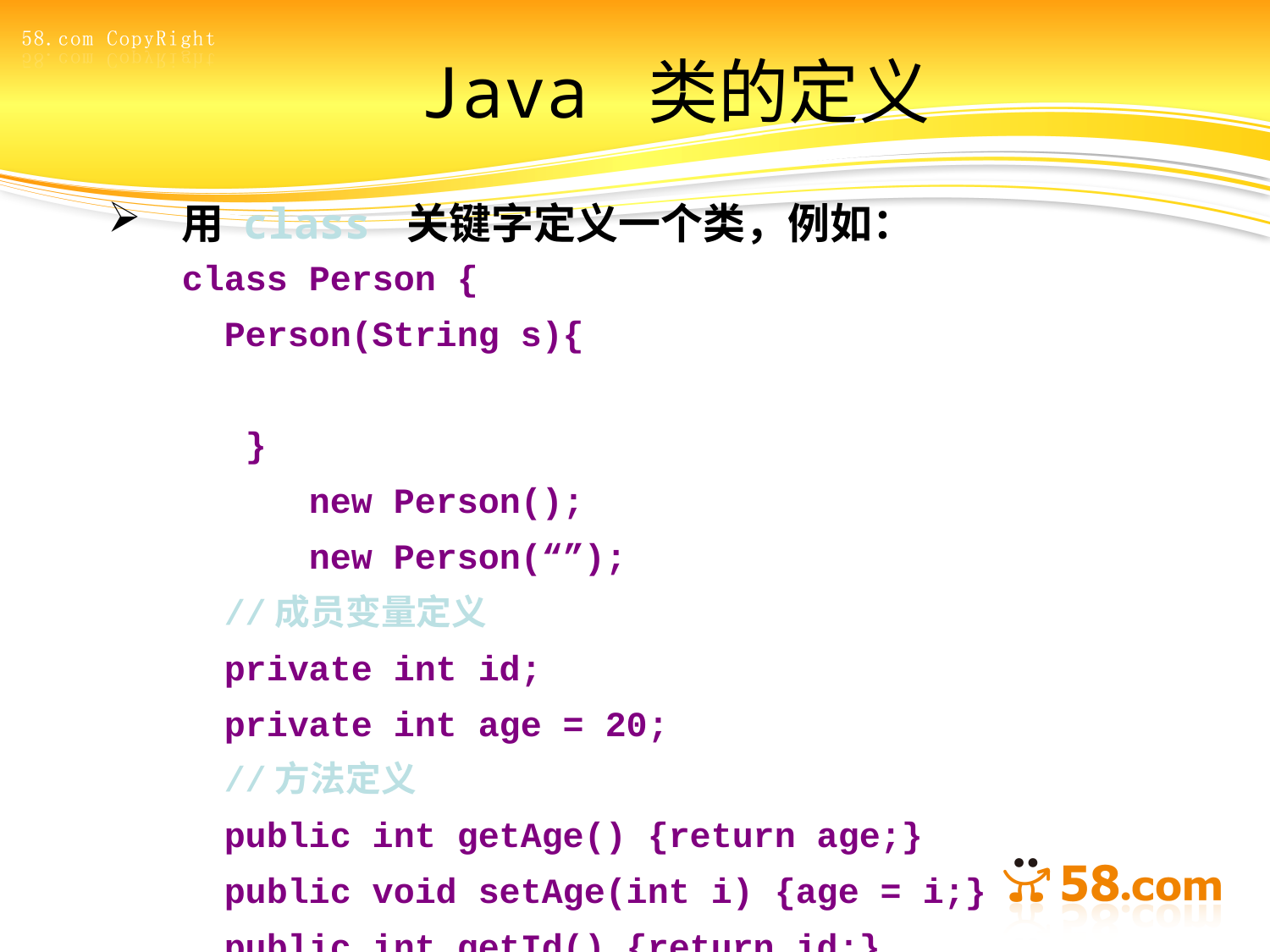

# Java 类的定义
用 class 关键字定义一个类，例如：
class Person {
  Person(String s){

   }
	new Person();
	new Person(“”);
  //成员变量定义
  private int id;
  private int age = 20;
  //方法定义
  public int getAge() {return age;}
  public void setAge(int i) {age = i;}
  public int getId() {return id;}
}